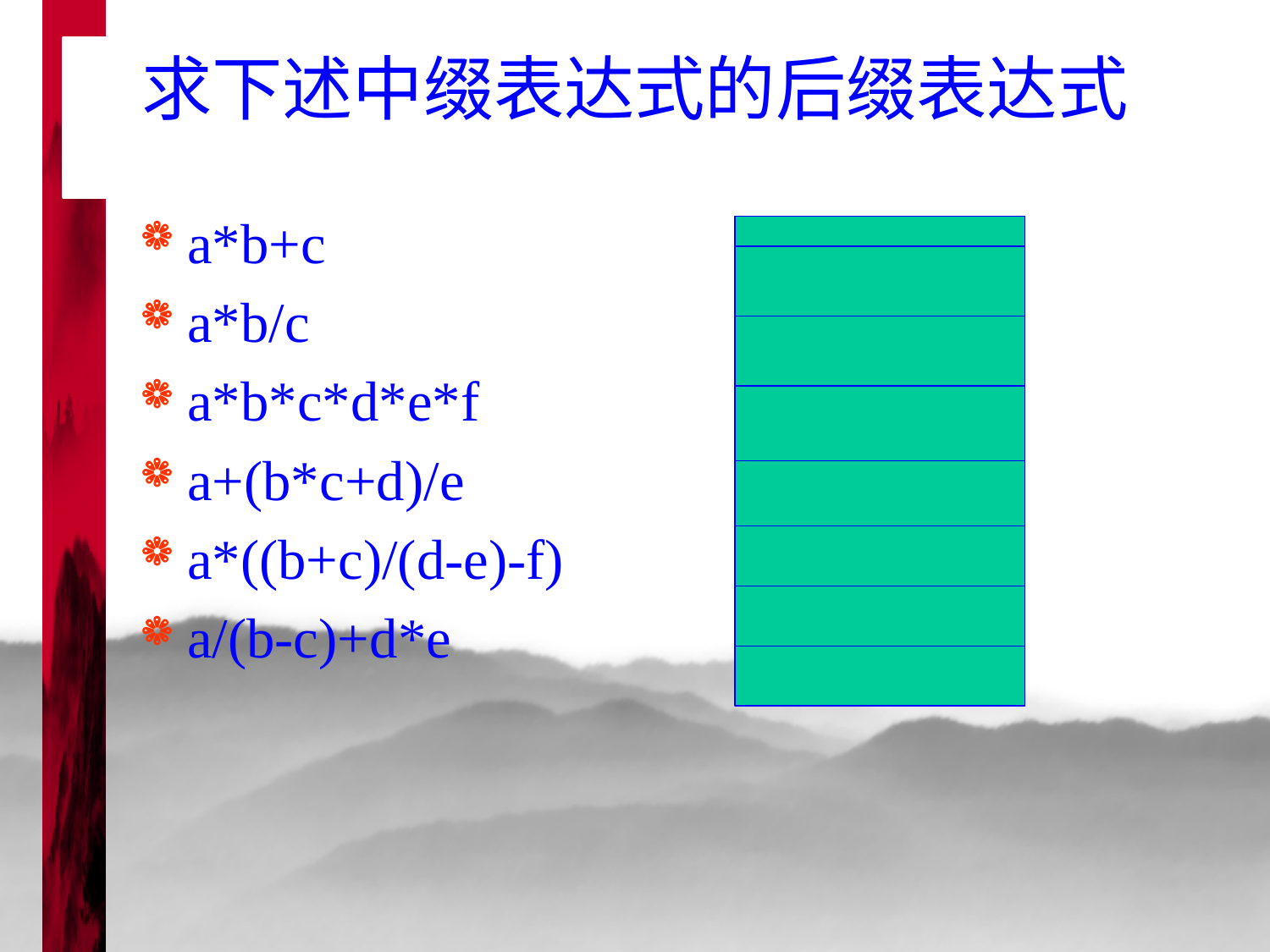

# 求下述中缀表达式的后缀表达式
a*b+c
a*b/c
a*b*c*d*e*f
a+(b*c+d)/e
a*((b+c)/(d-e)-f)
a/(b-c)+d*e